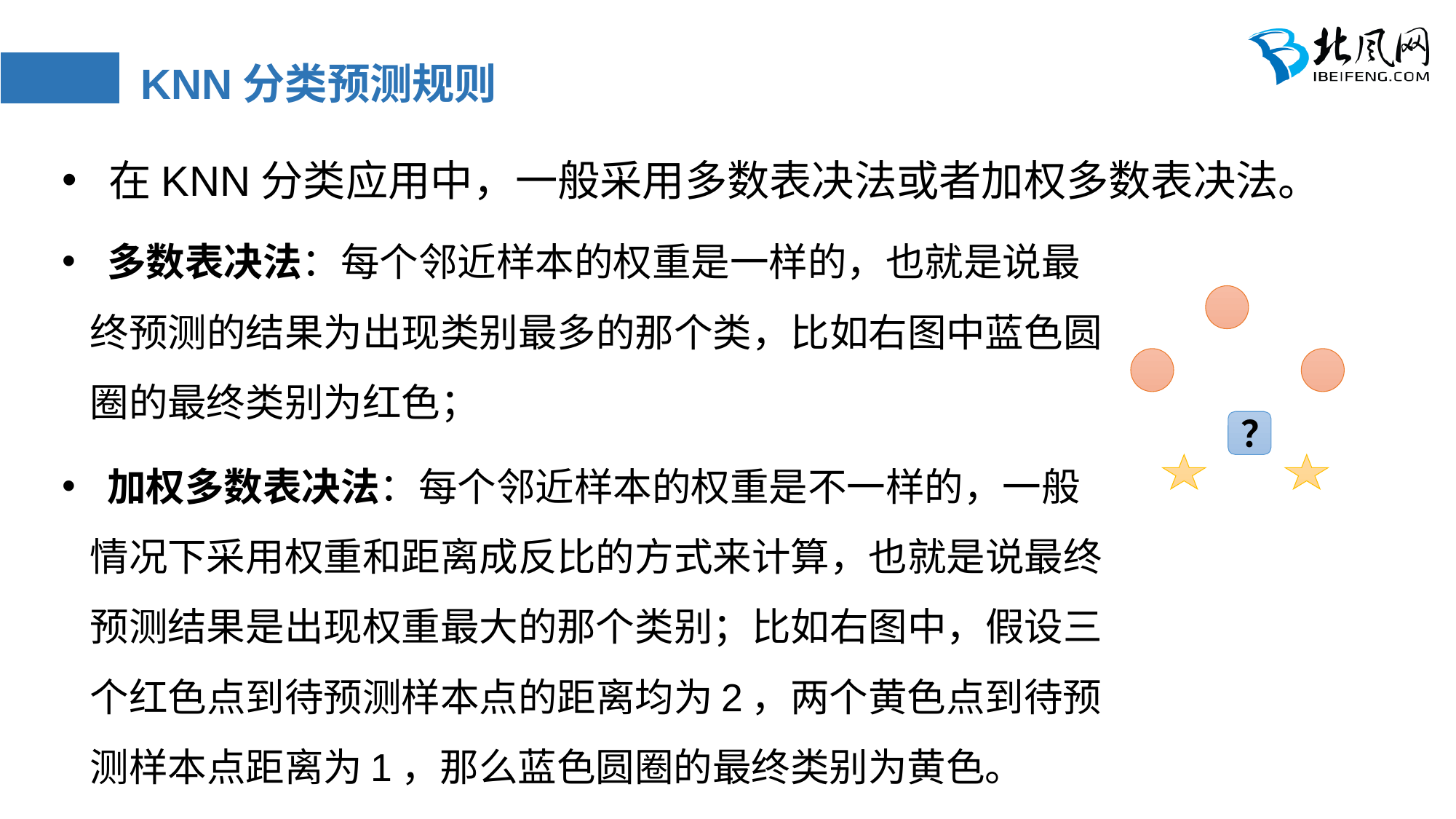

# KNN分类预测规则
 在KNN分类应用中，一般采用多数表决法或者加权多数表决法。
 多数表决法：每个邻近样本的权重是一样的，也就是说最终预测的结果为出现类别最多的那个类，比如右图中蓝色圆圈的最终类别为红色；
 加权多数表决法：每个邻近样本的权重是不一样的，一般情况下采用权重和距离成反比的方式来计算，也就是说最终预测结果是出现权重最大的那个类别；比如右图中，假设三个红色点到待预测样本点的距离均为2，两个黄色点到待预测样本点距离为1，那么蓝色圆圈的最终类别为黄色。

？